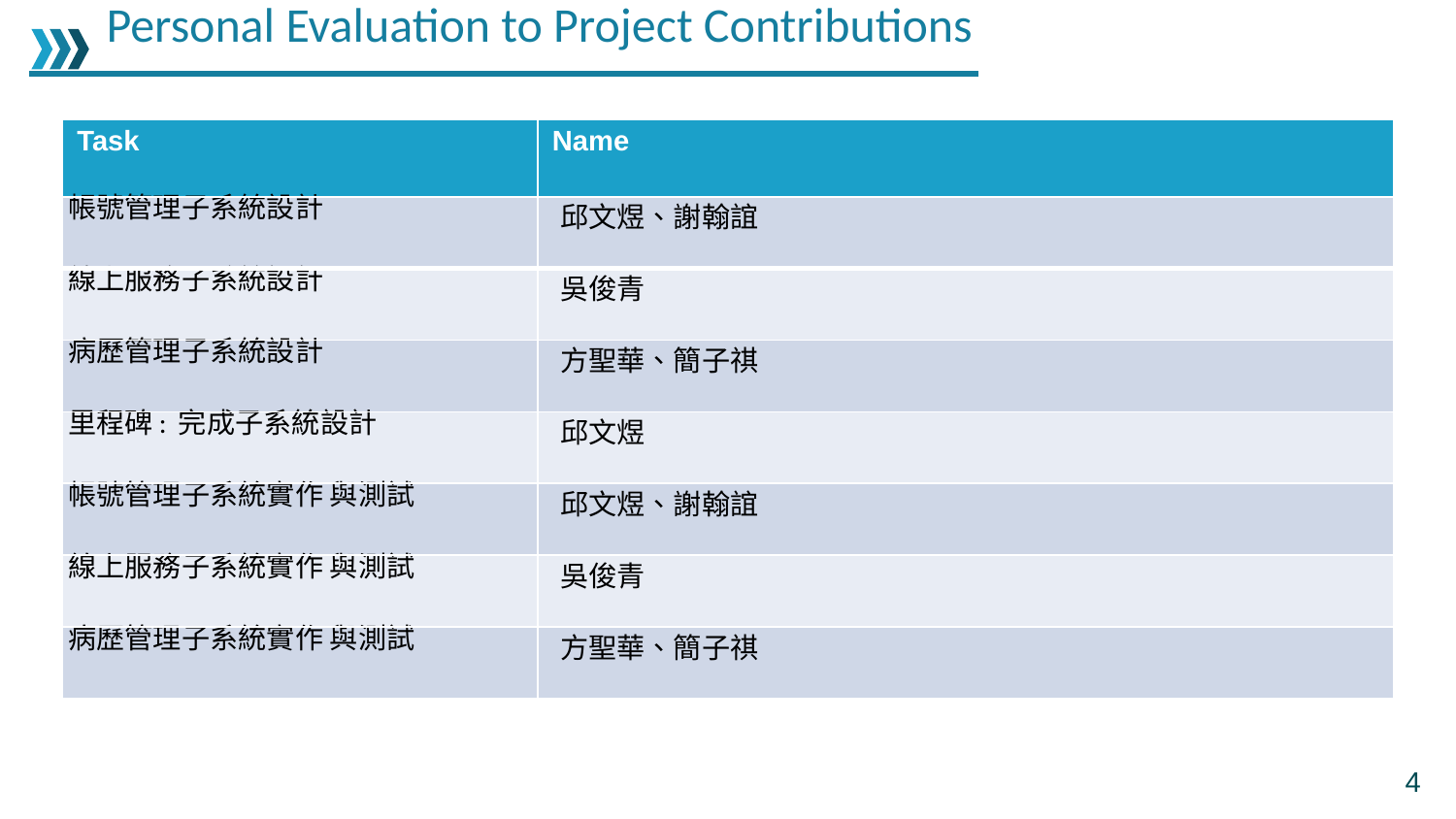

Personal Evaluation to Project Contributions

| Task | Name |
| --- | --- |
| 帳號管理子系統設計 | 邱文煜、謝翰誼 |
| 線上服務子系統設計 | 吳俊青 |
| 病歷管理子系統設計 | 方聖華、簡子祺 |
| 里程碑: 完成子系統設計 | 邱文煜 |
| 帳號管理子系統實作 與測試 | 邱文煜、謝翰誼 |
| 線上服務子系統實作 與測試 | 吳俊青 |
| 病歷管理子系統實作 與測試 | 方聖華、簡子祺 |
4